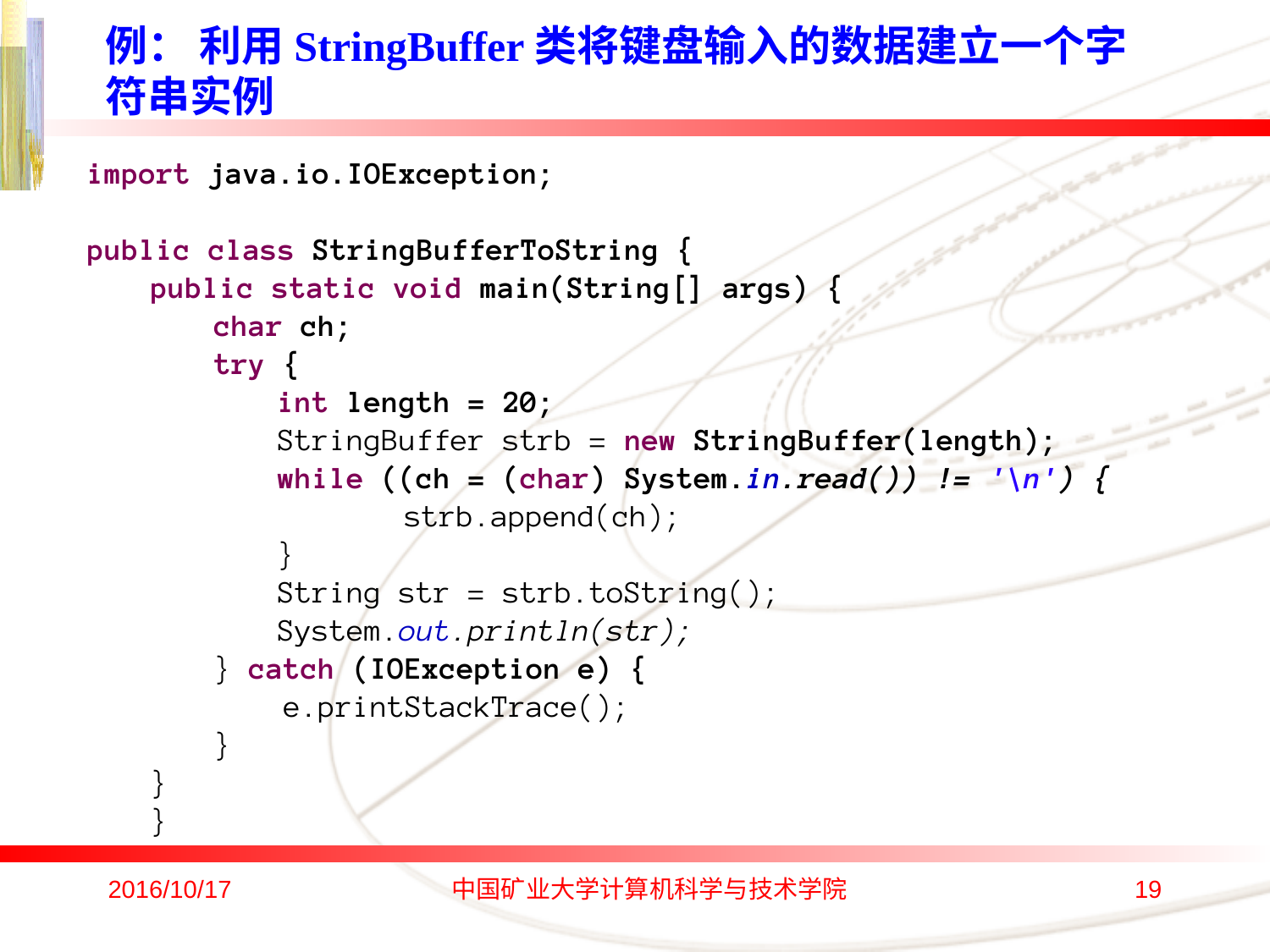

# 例： 利用StringBuffer类将键盘输入的数据建立一个字符串实例
import java.io.IOException;

public class StringBufferToString {
public static void main(String[] args) {
char ch;
try {
int length = 20;
StringBuffer strb = new StringBuffer(length);
while ((ch = (char) System.in.read()) != '\n') {
	strb.append(ch);
}
String str = strb.toString();
System.out.println(str);
} catch (IOException e) {
    e.printStackTrace();
}
}
}
2016/10/17
中国矿业大学计算机科学与技术学院
19